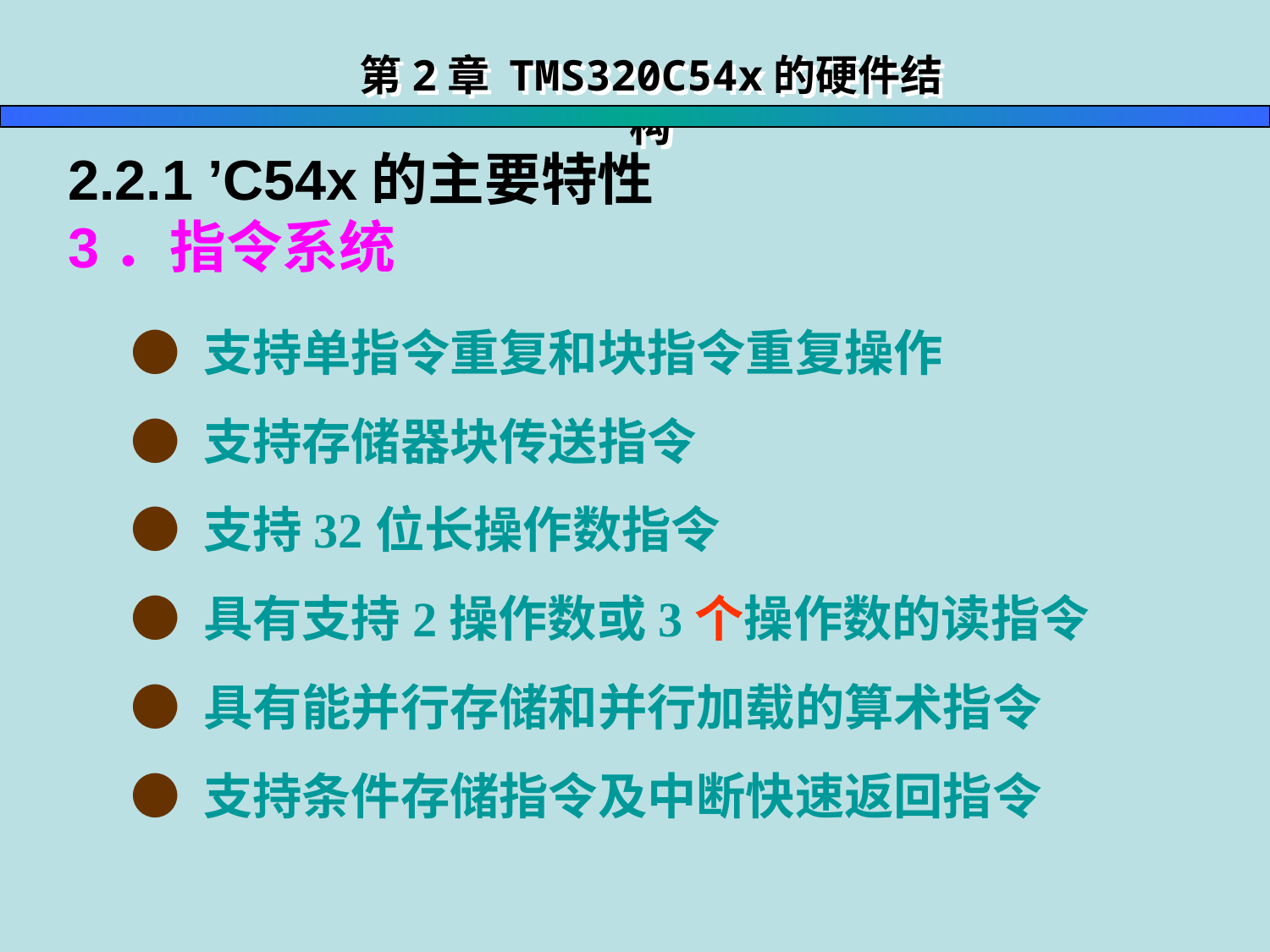

第2章 TMS320C54x的硬件结构

 2.2.1 ’C54x的主要特性
 3．指令系统
     ● 支持单指令重复和块指令重复操作
     ● 支持存储器块传送指令
     ● 支持32位长操作数指令
     ● 具有支持2操作数或3个操作数的读指令
     ● 具有能并行存储和并行加载的算术指令
     ● 支持条件存储指令及中断快速返回指令
17